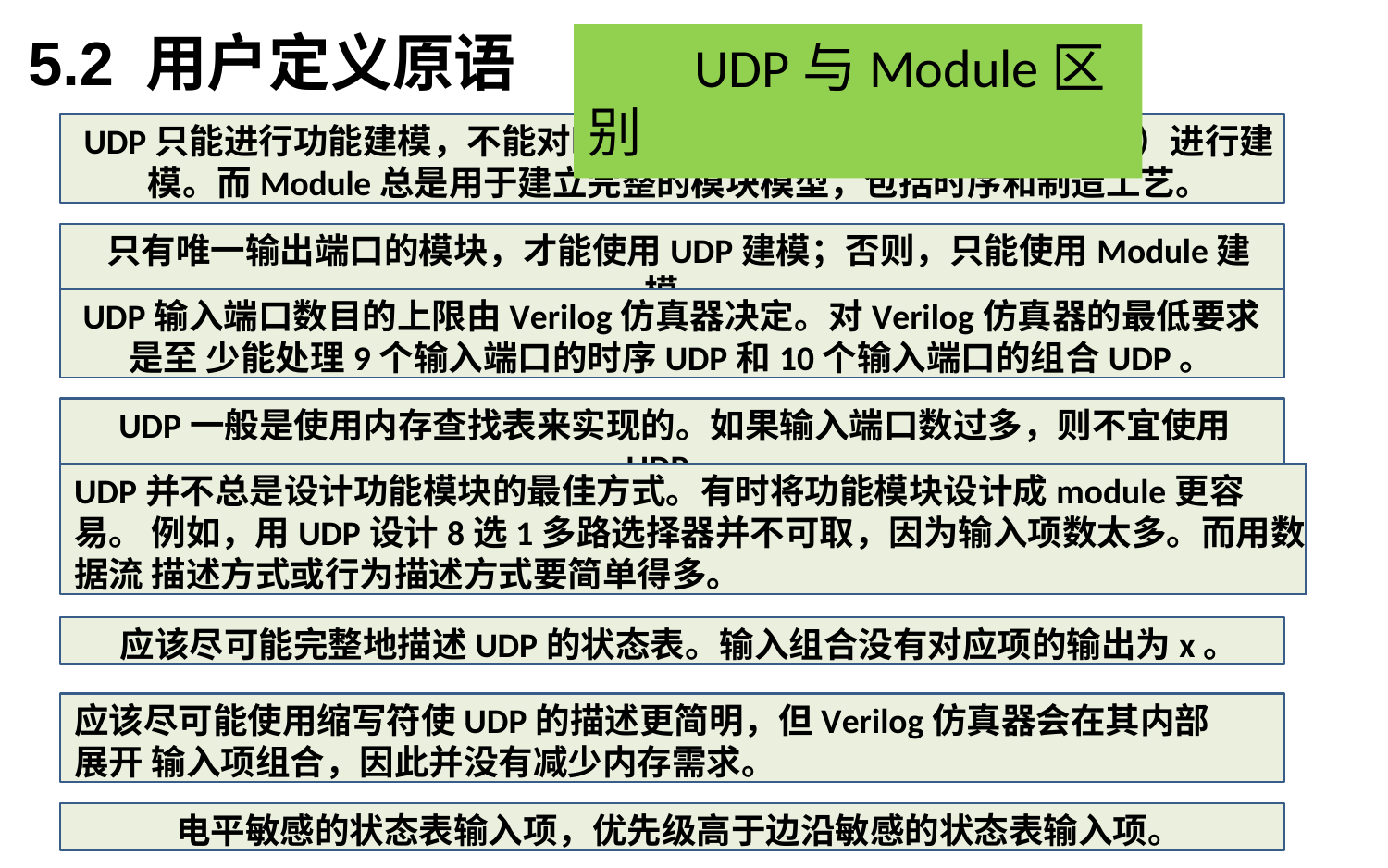

5.2 用户定义原语
# UDP与Module区别
UDP只能进行功能建模，不能对时序和制造工艺（例如CMOS,TTL,ECL）进行建
模。而Module总是用于建立完整的模块模型，包括时序和制造工艺。
只有唯一输出端口的模块，才能使用UDP建模；否则，只能使用Module建模。
UDP输入端口数目的上限由Verilog仿真器决定。对Verilog仿真器的最低要求是至 少能处理9个输入端口的时序UDP和10个输入端口的组合UDP。
UDP一般是使用内存查找表来实现的。如果输入端口数过多，则不宜使用UDP。
UDP并不总是设计功能模块的最佳方式。有时将功能模块设计成module更容易。 例如，用UDP设计8选1多路选择器并不可取，因为输入项数太多。而用数据流 描述方式或行为描述方式要简单得多。
应该尽可能完整地描述UDP的状态表。输入组合没有对应项的输出为x。
应该尽可能使用缩写符使UDP的描述更简明，但Verilog仿真器会在其内部展开 输入项组合，因此并没有减少内存需求。
电平敏感的状态表输入项，优先级高于边沿敏感的状态表输入项。